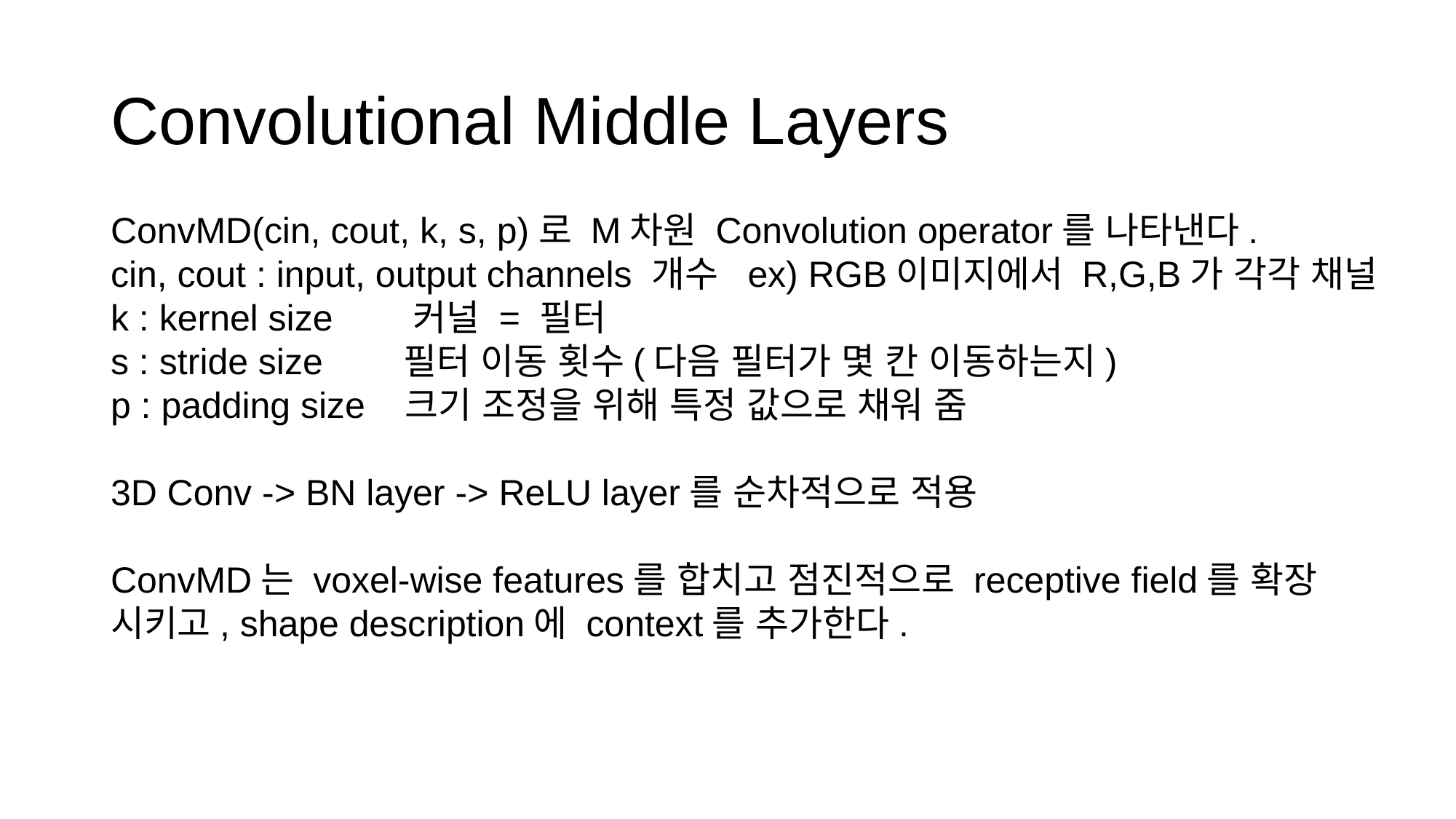

# Convolutional Middle Layers
ConvMD(cin, cout, k, s, p)로 M차원 Convolution operator를 나타낸다.
cin, cout : input, output channels 개수  ex) RGB이미지에서 R,G,B가 각각 채널
k : kernel size       커널 = 필터
s : stride size       필터 이동 횟수(다음 필터가 몇 칸 이동하는지)
p : padding size   크기 조정을 위해 특정 값으로 채워 줌

3D Conv -> BN layer -> ReLU layer를 순차적으로 적용

ConvMD는 voxel-wise features를 합치고 점진적으로 receptive field를 확장 시키고, shape description에 context를 추가한다.